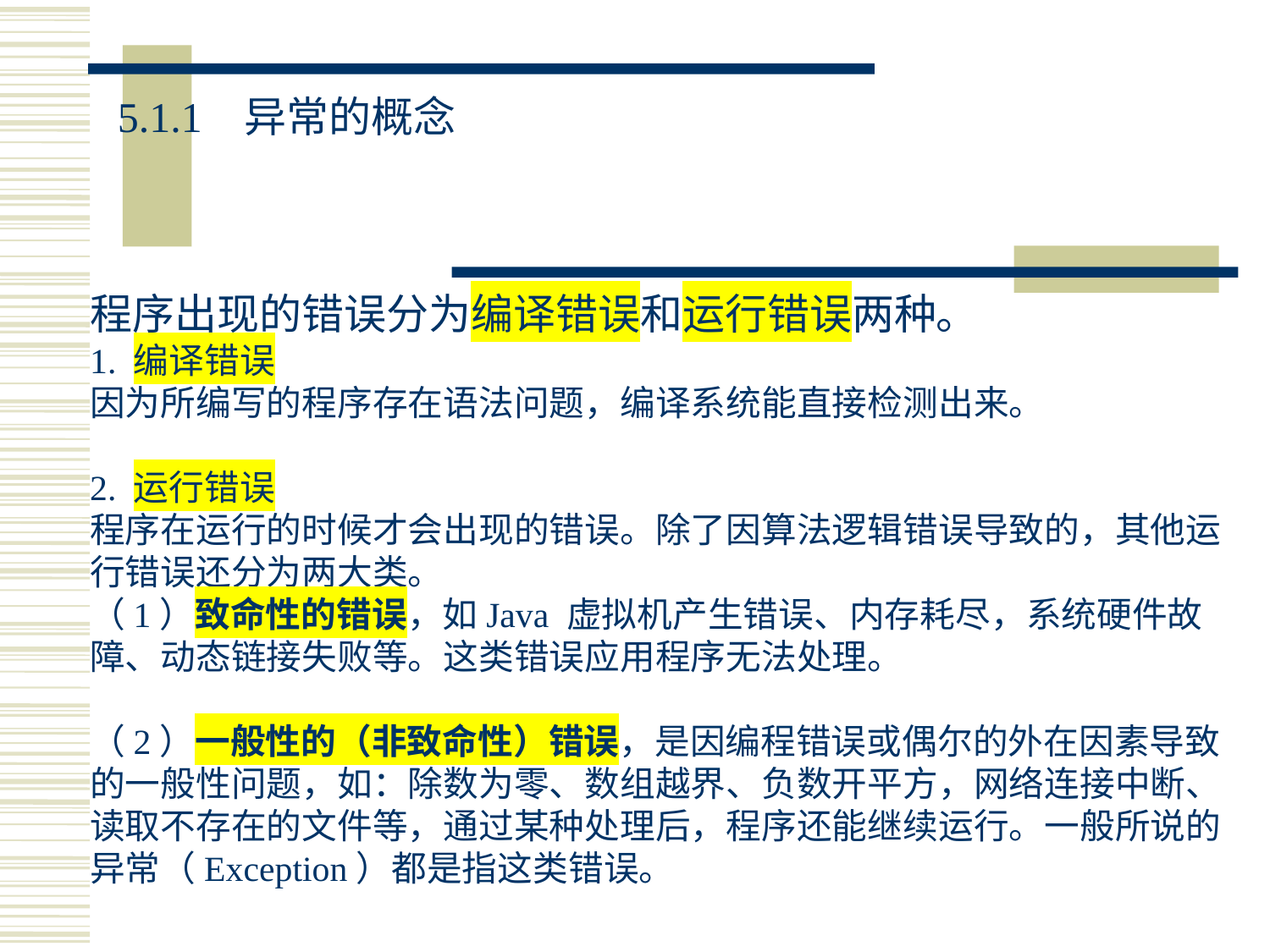

5.1.1	异常的概念
程序出现的错误分为编译错误和运行错误两种。
1. 编译错误
因为所编写的程序存在语法问题，编译系统能直接检测出来。

2. 运行错误
程序在运行的时候才会出现的错误。除了因算法逻辑错误导致的，其他运行错误还分为两大类。
（1）致命性的错误，如Java 虚拟机产生错误、内存耗尽，系统硬件故障、动态链接失败等。这类错误应用程序无法处理。

（2）一般性的（非致命性）错误，是因编程错误或偶尔的外在因素导致的一般性问题，如：除数为零、数组越界、负数开平方，网络连接中断、读取不存在的文件等，通过某种处理后，程序还能继续运行。一般所说的异常（Exception）都是指这类错误。